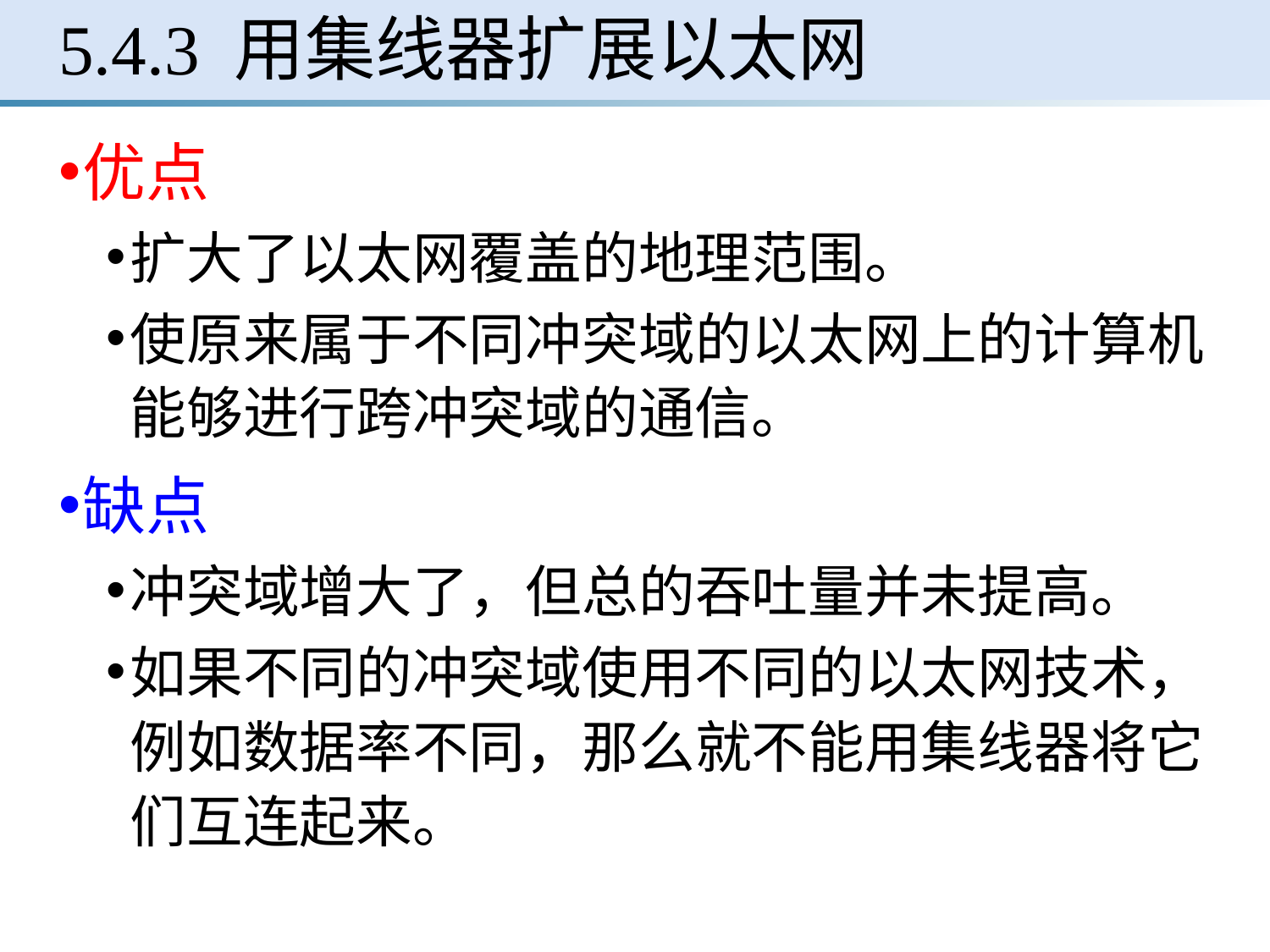

# 5.4.3 用集线器扩展以太网
优点
扩大了以太网覆盖的地理范围。
使原来属于不同冲突域的以太网上的计算机能够进行跨冲突域的通信。
缺点
冲突域增大了，但总的吞吐量并未提高。
如果不同的冲突域使用不同的以太网技术，例如数据率不同，那么就不能用集线器将它们互连起来。